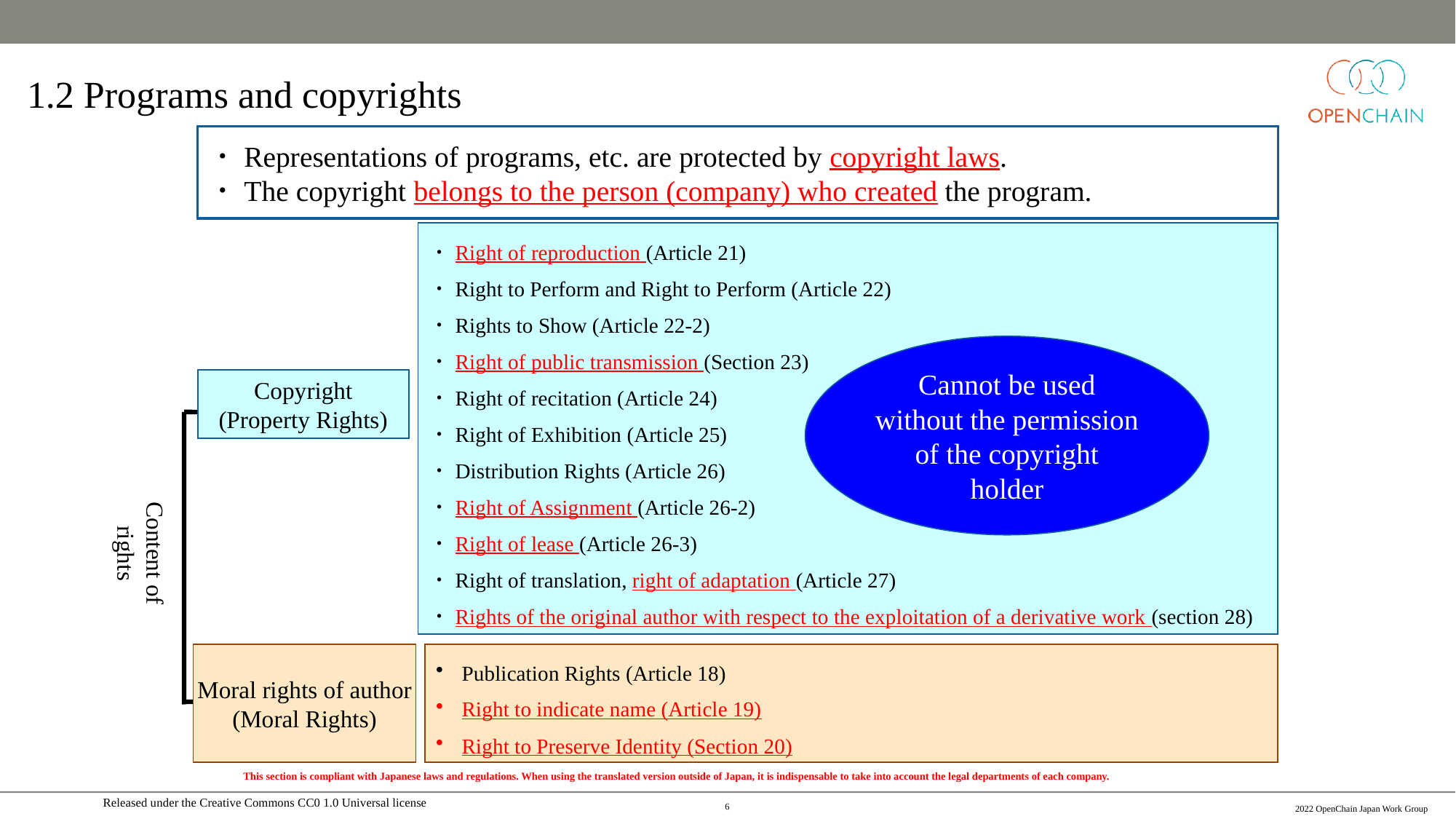

# 1.2 Programs and copyrights
・Representations of programs, etc. are protected by copyright laws.
・The copyright belongs to the person (company) who created the program.
・Right of reproduction (Article 21)
・Right to Perform and Right to Perform (Article 22)
・Rights to Show (Article 22-2)
・Right of public transmission (Section 23)
・Right of recitation (Article 24)
・Right of Exhibition (Article 25)
・Distribution Rights (Article 26)
・Right of Assignment (Article 26-2)
・Right of lease (Article 26-3)
・Right of translation, right of adaptation (Article 27)
・Rights of the original author with respect to the exploitation of a derivative work (section 28)
Cannot be used without the permission of the copyright holder
Copyright
(Property Rights)

Content of rights
Moral rights of author
(Moral Rights)
Publication Rights (Article 18)
Right to indicate name (Article 19)
Right to Preserve Identity (Section 20)

This section is compliant with Japanese laws and regulations. When using the translated version outside of Japan, it is indispensable to take into account the legal departments of each company.
6